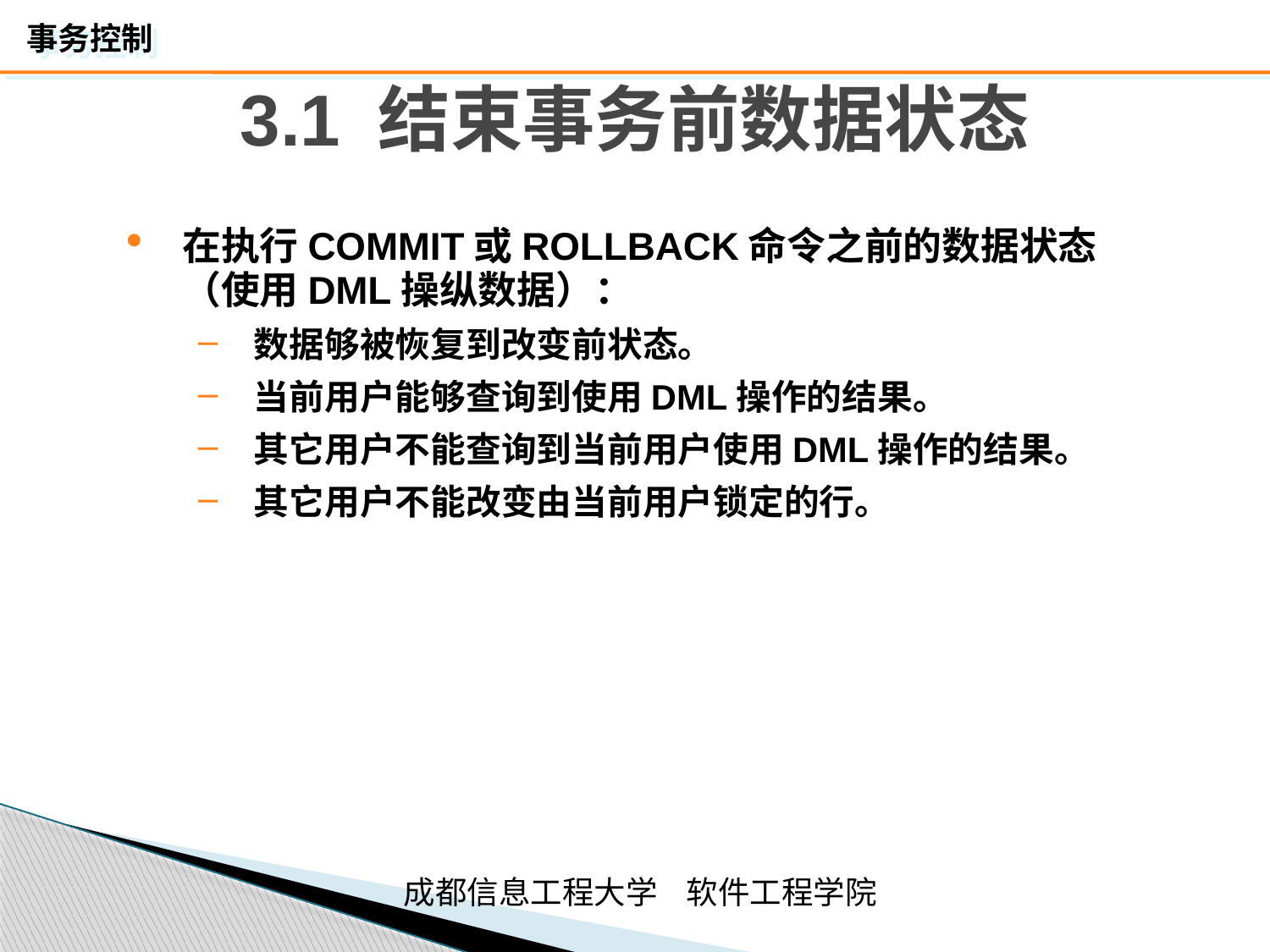

# 3.1 结束事务前数据状态
在执行COMMIT或ROLLBACK命令之前的数据状态（使用DML操纵数据）：
数据够被恢复到改变前状态。
当前用户能够查询到使用DML操作的结果。
其它用户不能查询到当前用户使用DML操作的结果。
其它用户不能改变由当前用户锁定的行。